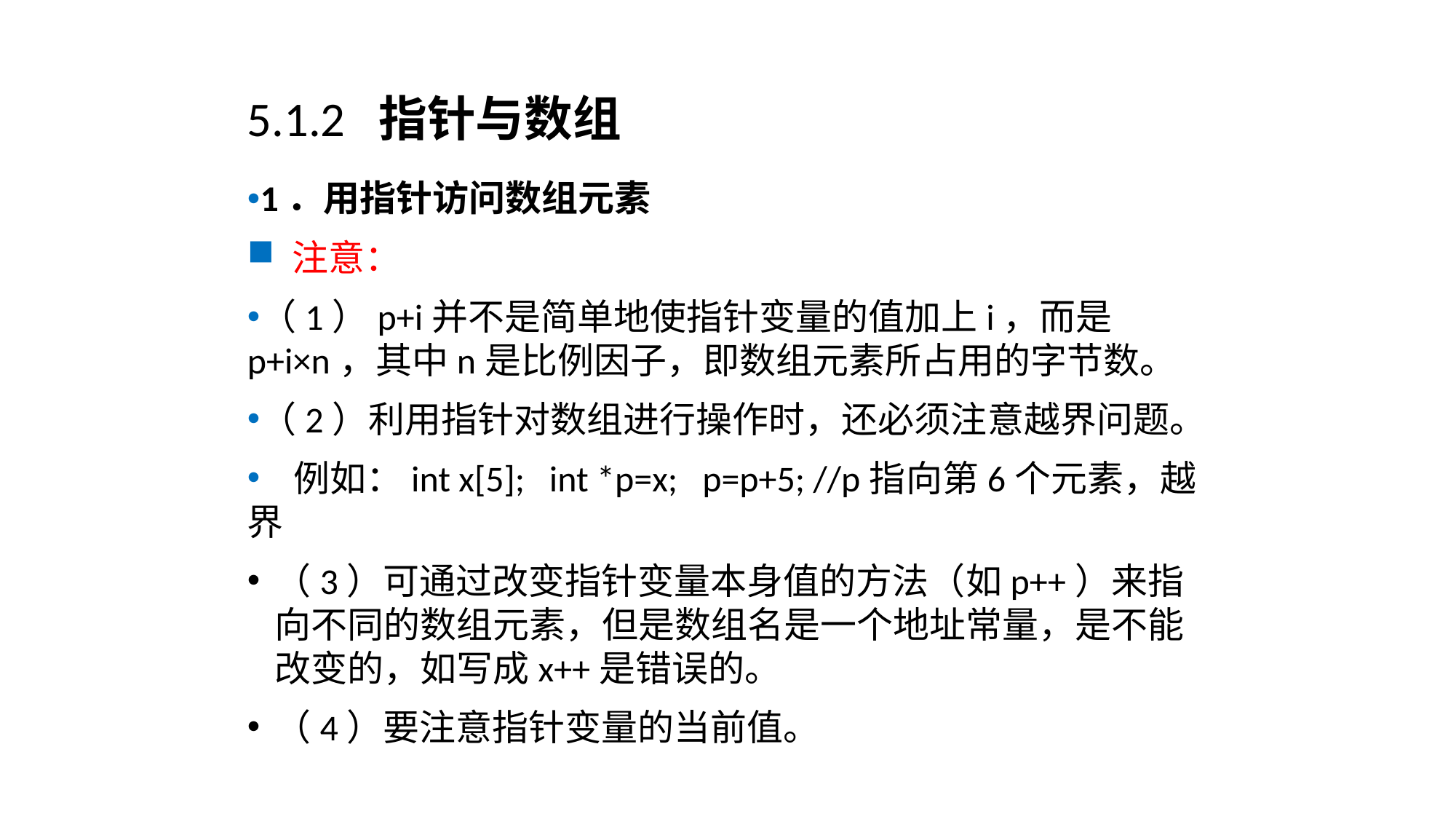

# 5.1.2  指针与数组
1．用指针访问数组元素
 注意：
（1）p+i并不是简单地使指针变量的值加上i，而是p+i×n，其中n是比例因子，即数组元素所占用的字节数。
（2）利用指针对数组进行操作时，还必须注意越界问题。
   例如：int x[5];   int *p=x;   p=p+5; //p指向第6个元素，越界
（3）可通过改变指针变量本身值的方法（如p++）来指向不同的数组元素，但是数组名是一个地址常量，是不能改变的，如写成x++是错误的。
（4）要注意指针变量的当前值。